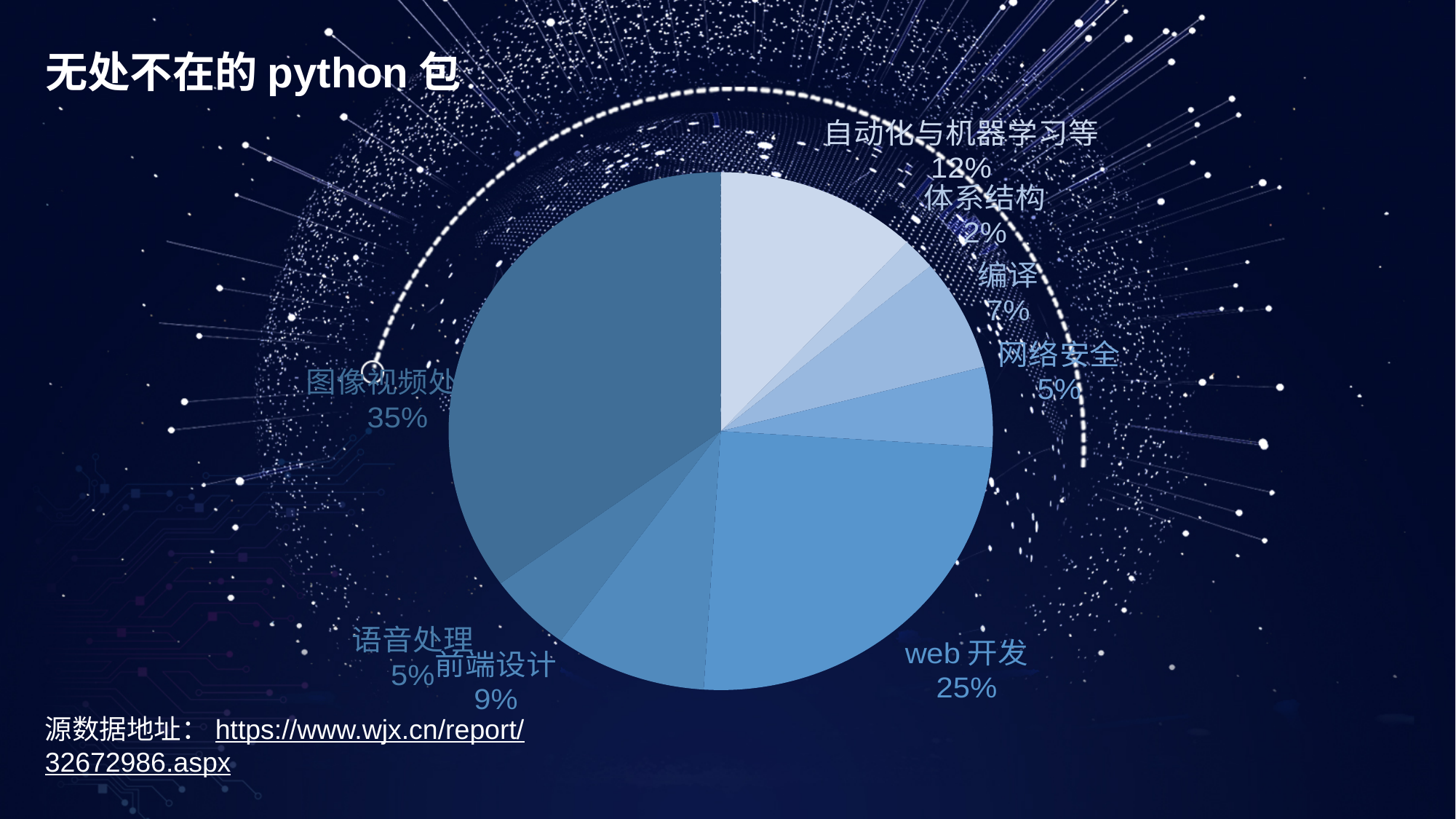

无处不在的python包

### Chart

| Category | 无处不在的python包 |
|---|---|
| 自动化与机器学习等 | 0.12 |
| 体系结构 | 0.02 |
| 编译 | 0.07 |
| 网络安全 | 0.05 |
| web开发 | 0.25 |
| 前端设计 | 0.09 |
| 语音处理 | 0.05 |
| 图像视频处理 | 0.35 |
源数据地址：https://www.wjx.cn/report/32672986.aspx